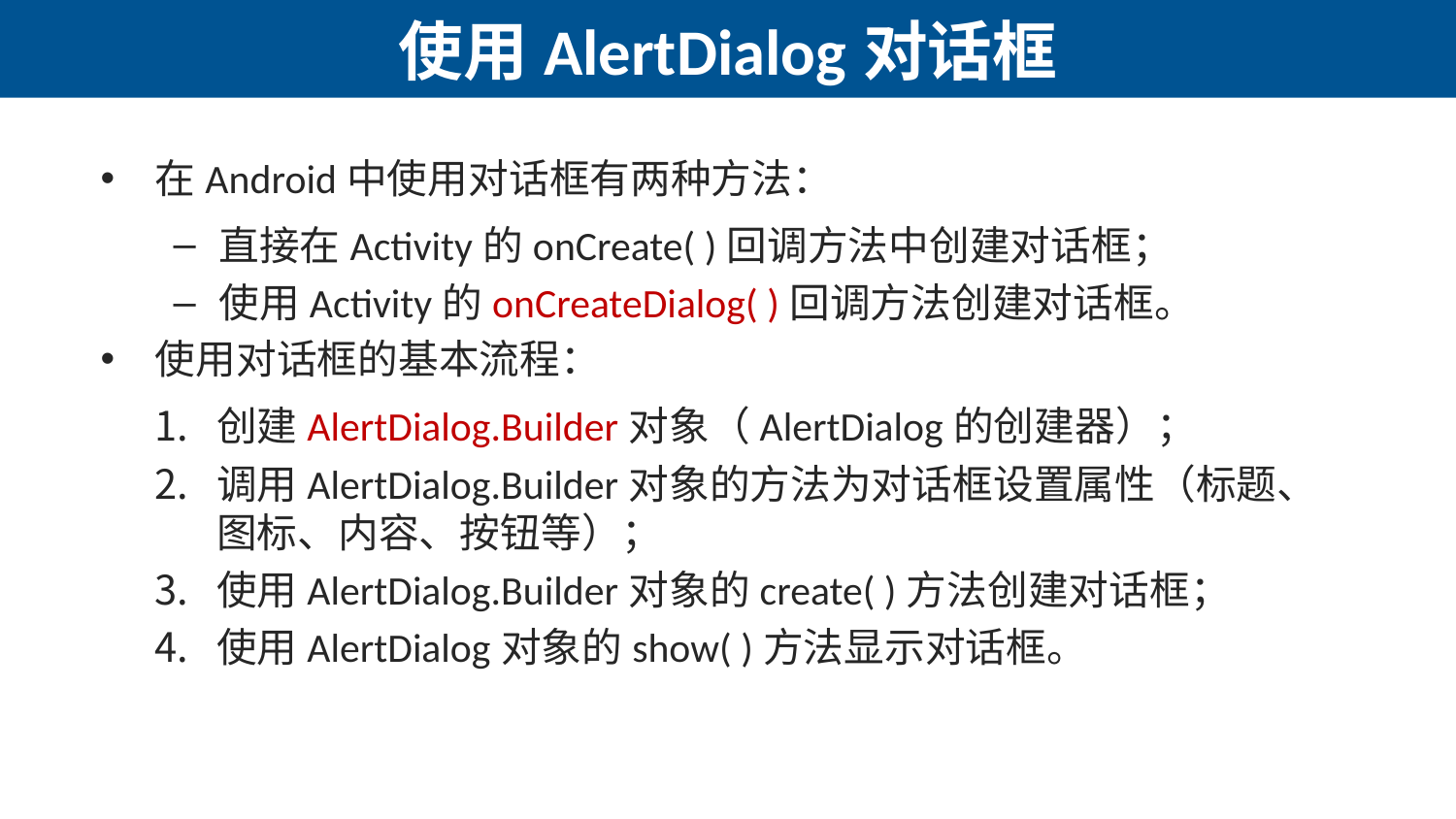

# 使用AlertDialog对话框

在Android中使用对话框有两种方法：
直接在Activity的onCreate( )回调方法中创建对话框；
使用Activity的onCreateDialog( )回调方法创建对话框。
使用对话框的基本流程：
创建AlertDialog.Builder对象（AlertDialog的创建器）；
调用AlertDialog.Builder对象的方法为对话框设置属性（标题、图标、内容、按钮等）；
使用AlertDialog.Builder对象的create( )方法创建对话框；
使用AlertDialog对象的show( )方法显示对话框。